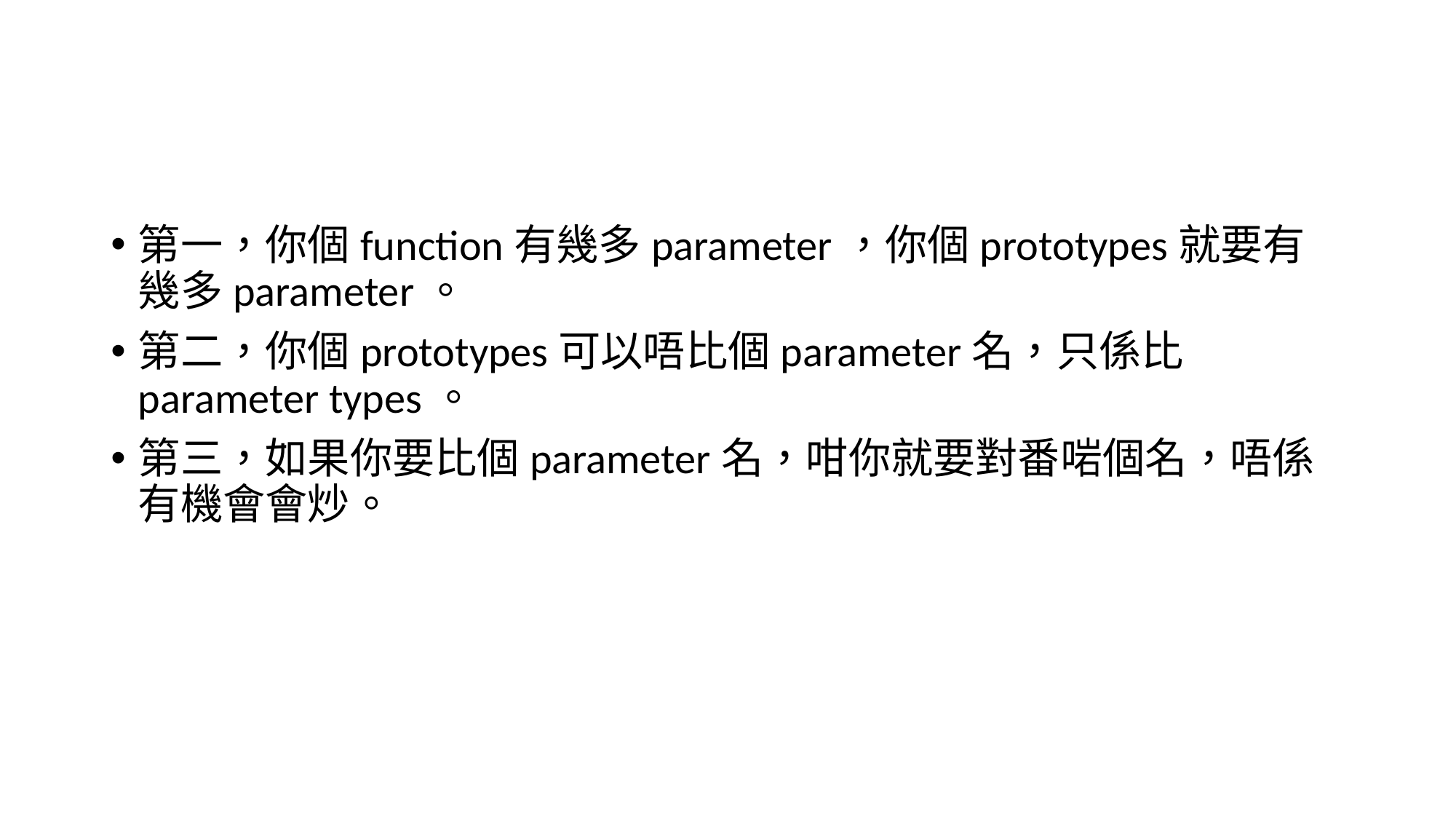

#
第一，你個function有幾多parameter，你個prototypes就要有幾多parameter。
第二，你個prototypes可以唔比個parameter名，只係比parameter types。
第三，如果你要比個parameter名，咁你就要對番啱個名，唔係有機會會炒。